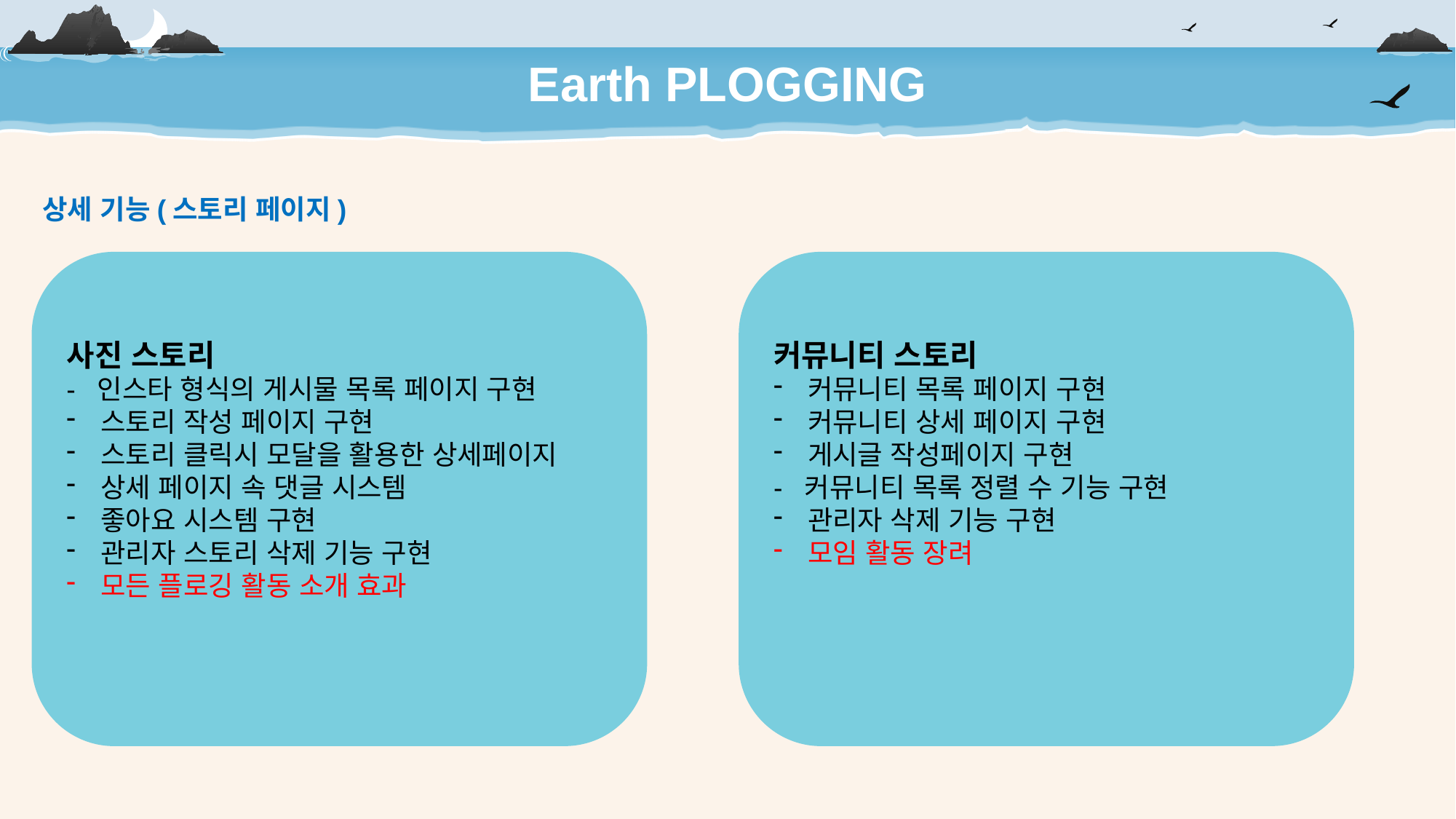

Earth PLOGGING

상세 기능(스토리 페이지)
사진 스토리
-  인스타 형식의 게시물 목록 페이지 구현
스토리 작성 페이지 구현
스토리 클릭시 모달을 활용한 상세페이지
상세 페이지 속 댓글 시스템
좋아요 시스템 구현
관리자 스토리 삭제 기능 구현
모든 플로깅 활동 소개 효과
커뮤니티 스토리
커뮤니티 목록 페이지 구현
커뮤니티 상세 페이지 구현
게시글 작성페이지 구현
-  커뮤니티 목록 정렬 수 기능 구현
관리자 삭제 기능 구현
모임 활동 장려